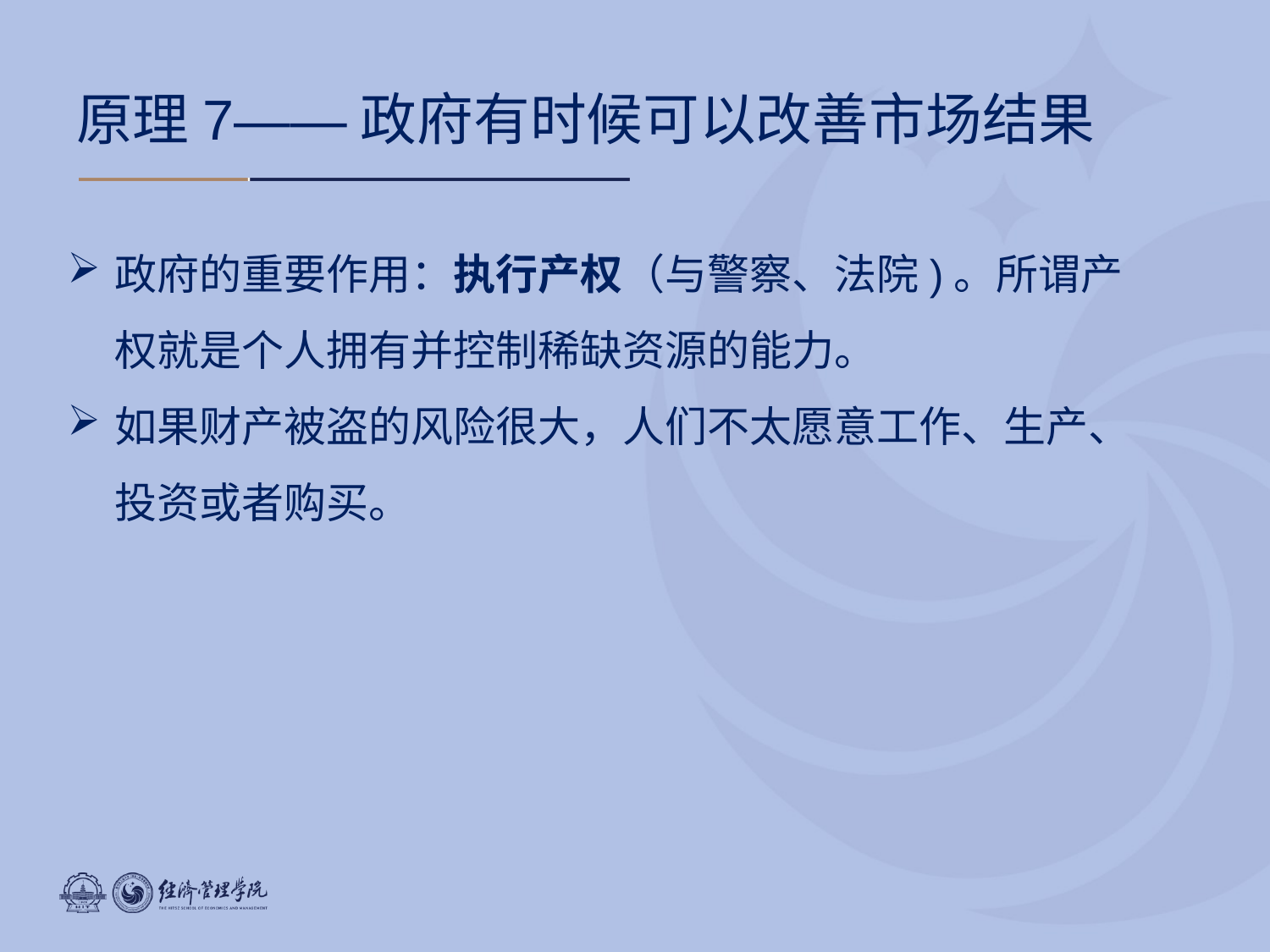

# 原理7——政府有时候可以改善市场结果
政府的重要作用：执行产权（与警察、法院)。所谓产权就是个人拥有并控制稀缺资源的能力。
如果财产被盗的风险很大，人们不太愿意工作、生产、投资或者购买。